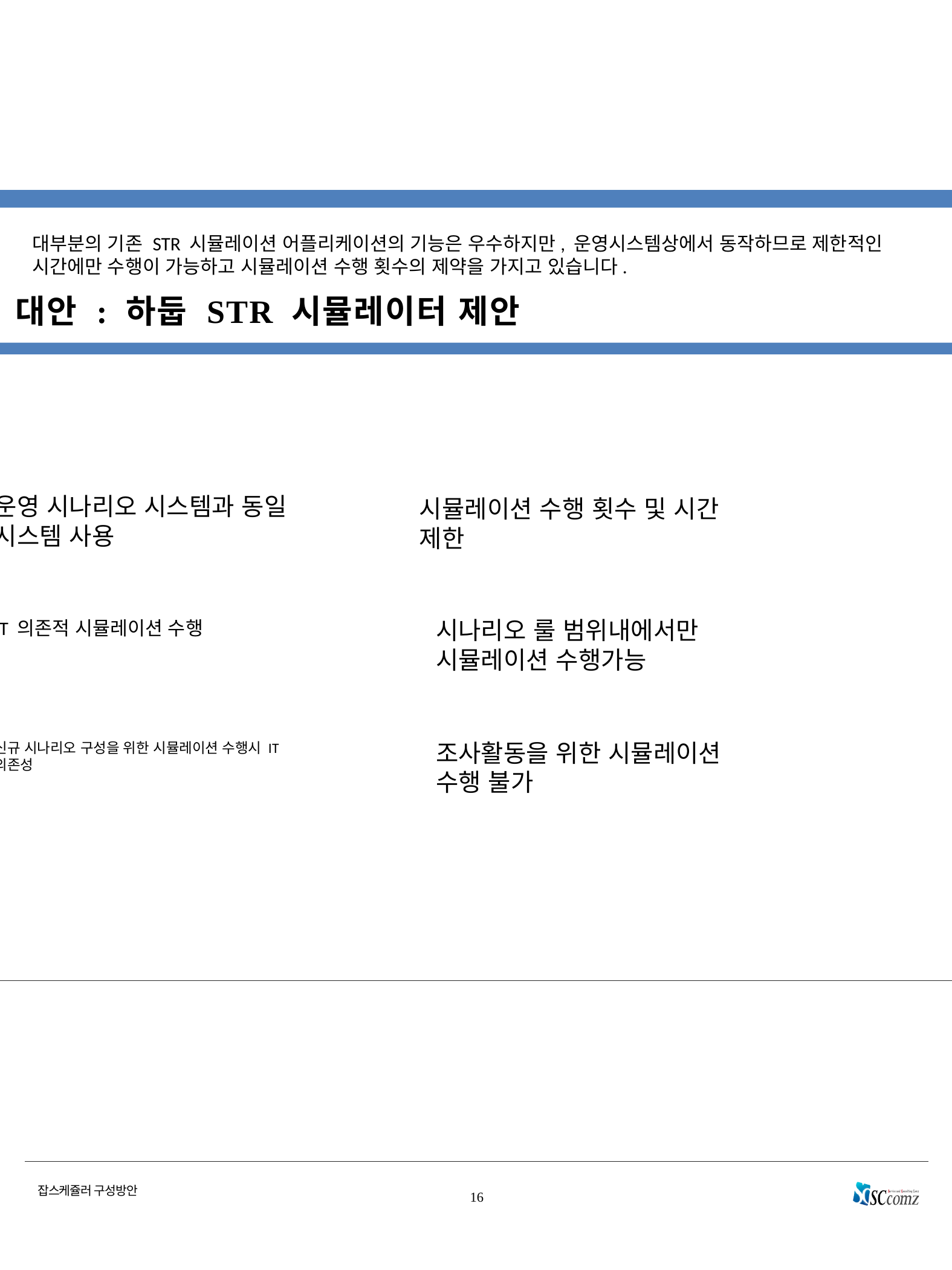

대부분의 기존 STR 시뮬레이션 어플리케이션의 기능은 우수하지만, 운영시스템상에서 동작하므로 제한적인 시간에만 수행이 가능하고 시뮬레이션 수행 횟수의 제약을 가지고 있습니다.
4. 대안 : 하둡 STR 시뮬레이터 제안

운영 시나리오 시스템과 동일 시스템 사용
시뮬레이션 수행 횟수 및 시간 제한
시나리오 룰 범위내에서만 시뮬레이션 수행가능
IT 의존적 시뮬레이션 수행
조사활동을 위한 시뮬레이션 수행 불가
신규 시나리오 구성을 위한 시뮬레이션 수행시 IT 의존성

16